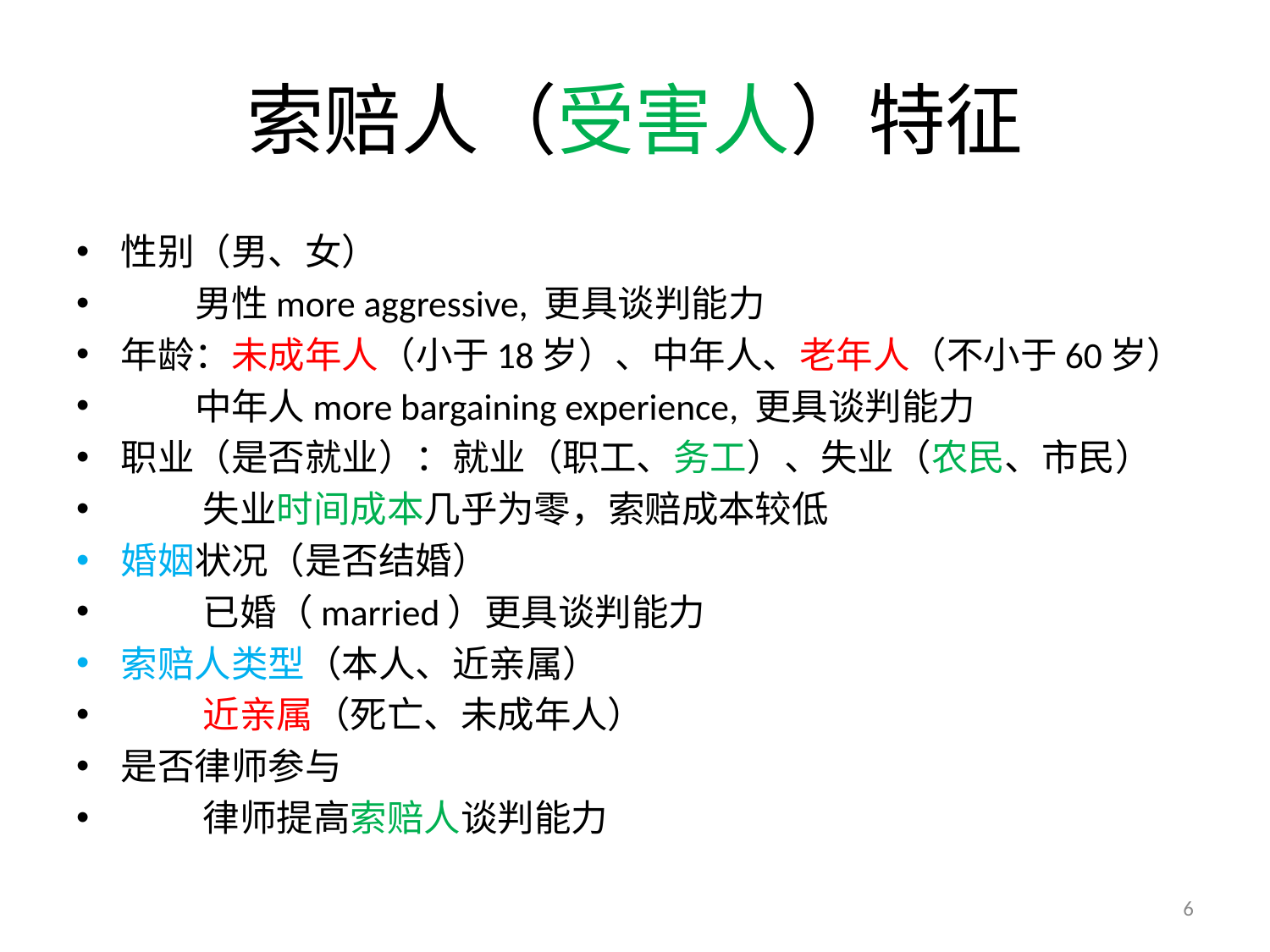

# 索赔人（受害人）特征
性别（男、女）
        男性more aggressive, 更具谈判能力
年龄：未成年人（小于18岁）、中年人、老年人（不小于60岁）
        中年人more bargaining experience, 更具谈判能力
职业（是否就业）：就业（职工、务工）、失业（农民、市民）
         失业时间成本几乎为零，索赔成本较低
婚姻状况（是否结婚）
         已婚（married）更具谈判能力
索赔人类型（本人、近亲属）
         近亲属（死亡、未成年人）
是否律师参与
         律师提高索赔人谈判能力

6